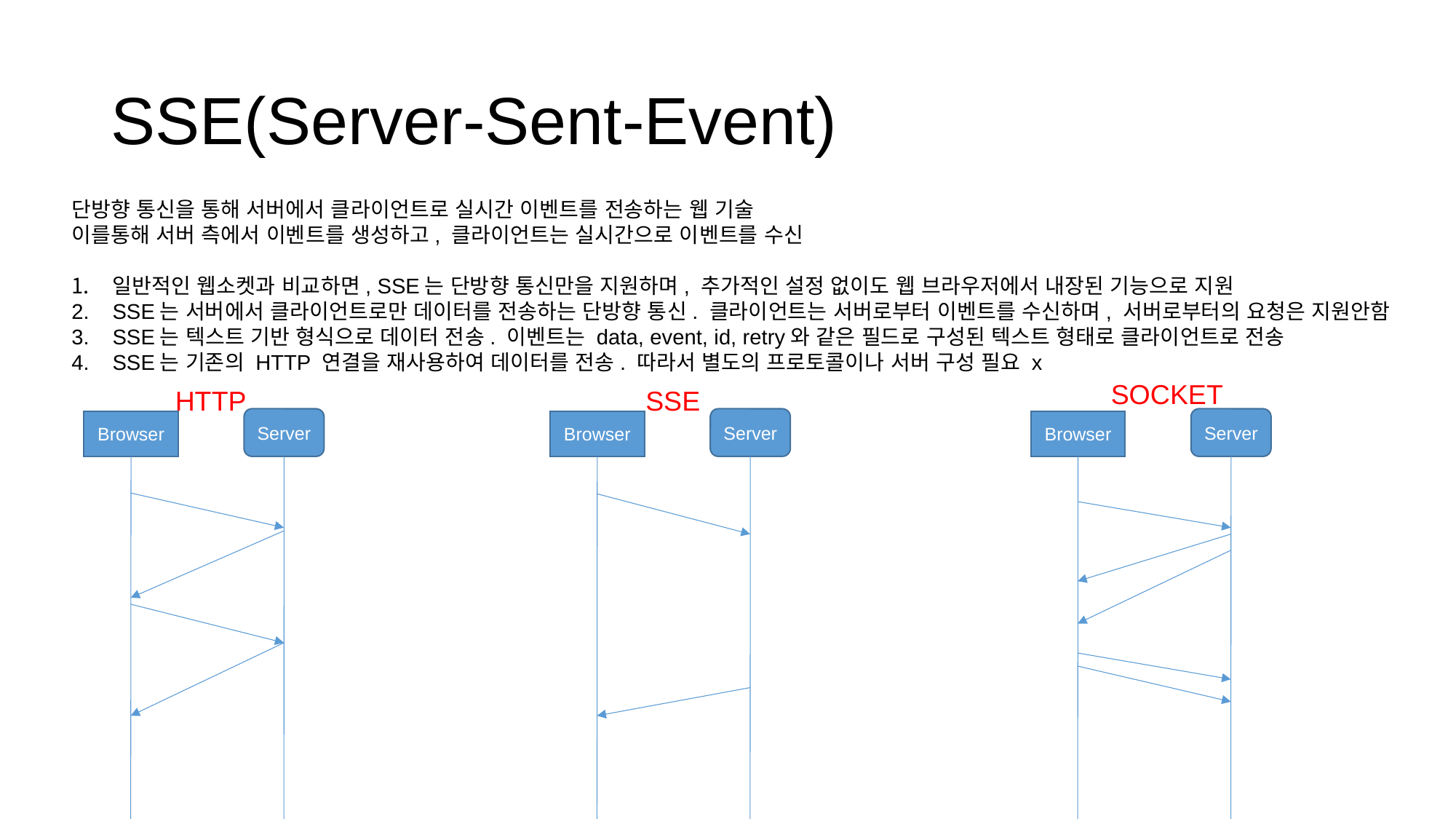

# SSE(Server-Sent-Event)
단방향 통신을 통해 서버에서 클라이언트로 실시간 이벤트를 전송하는 웹 기술
이를통해 서버 측에서 이벤트를 생성하고, 클라이언트는 실시간으로 이벤트를 수신

일반적인 웹소켓과 비교하면, SSE는 단방향 통신만을 지원하며, 추가적인 설정 없이도 웹 브라우저에서 내장된 기능으로 지원
SSE는 서버에서 클라이언트로만 데이터를 전송하는 단방향 통신. 클라이언트는 서버로부터 이벤트를 수신하며, 서버로부터의 요청은 지원안함
SSE는 텍스트 기반 형식으로 데이터 전송. 이벤트는 data, event, id, retry와 같은 필드로 구성된 텍스트 형태로 클라이언트로 전송
SSE는 기존의 HTTP 연결을 재사용하여 데이터를 전송. 따라서 별도의 프로토콜이나 서버 구성 필요 x

SOCKET
HTTP
SSE
Server
Browser
Server
Browser
Server
Browser